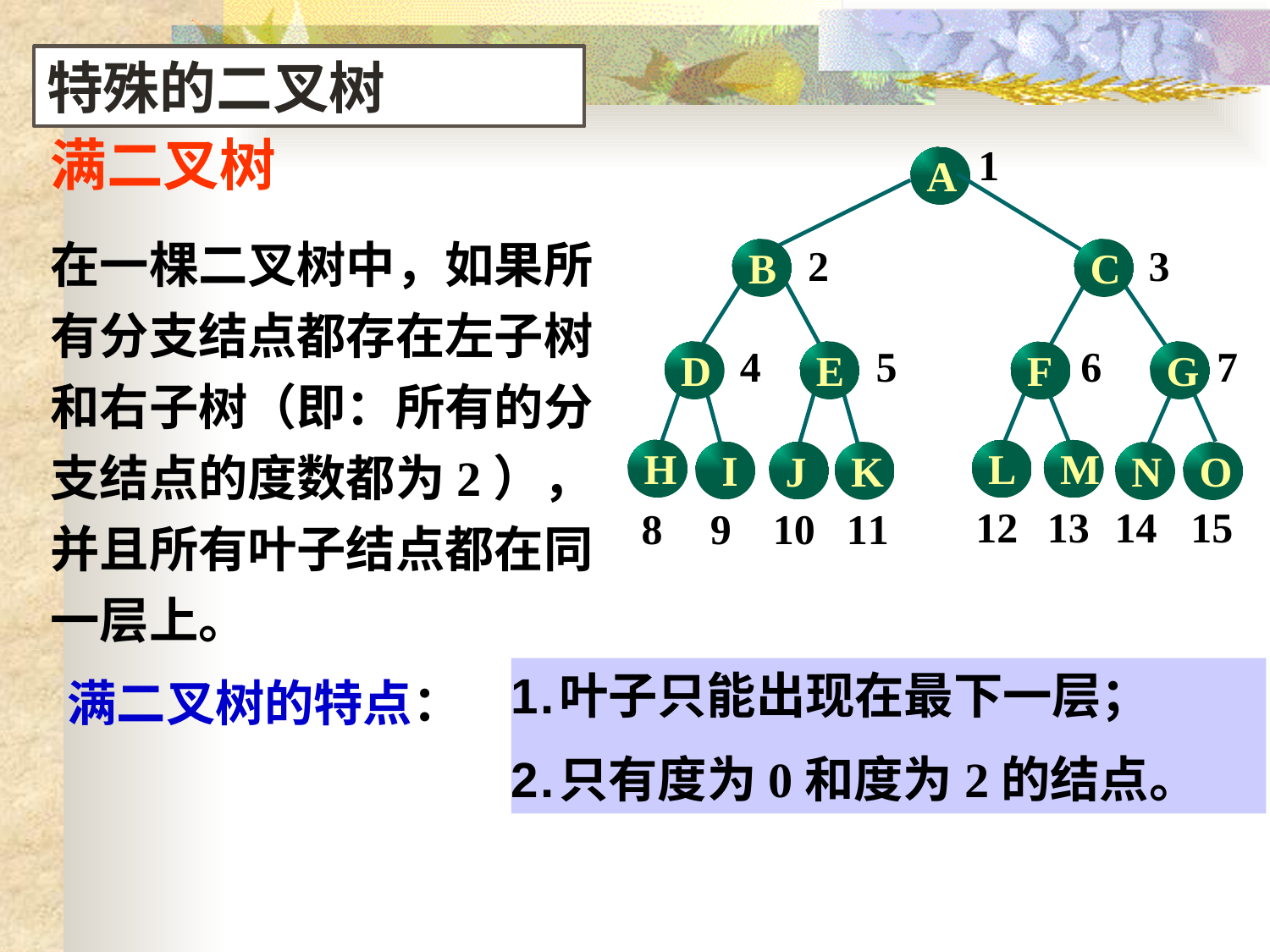

特殊的二叉树
满二叉树
在一棵二叉树中，如果所有分支结点都存在左子树和右子树（即：所有的分支结点的度数都为2），并且所有叶子结点都在同一层上。
1
A

2
3
B
C

4
5
6
7
D
E
G
F

H
L
M
I
J
K
N
O
12
14
15
13
8
9
10
11
叶子只能出现在最下一层；
只有度为0和度为2的结点。
满二叉树的特点：